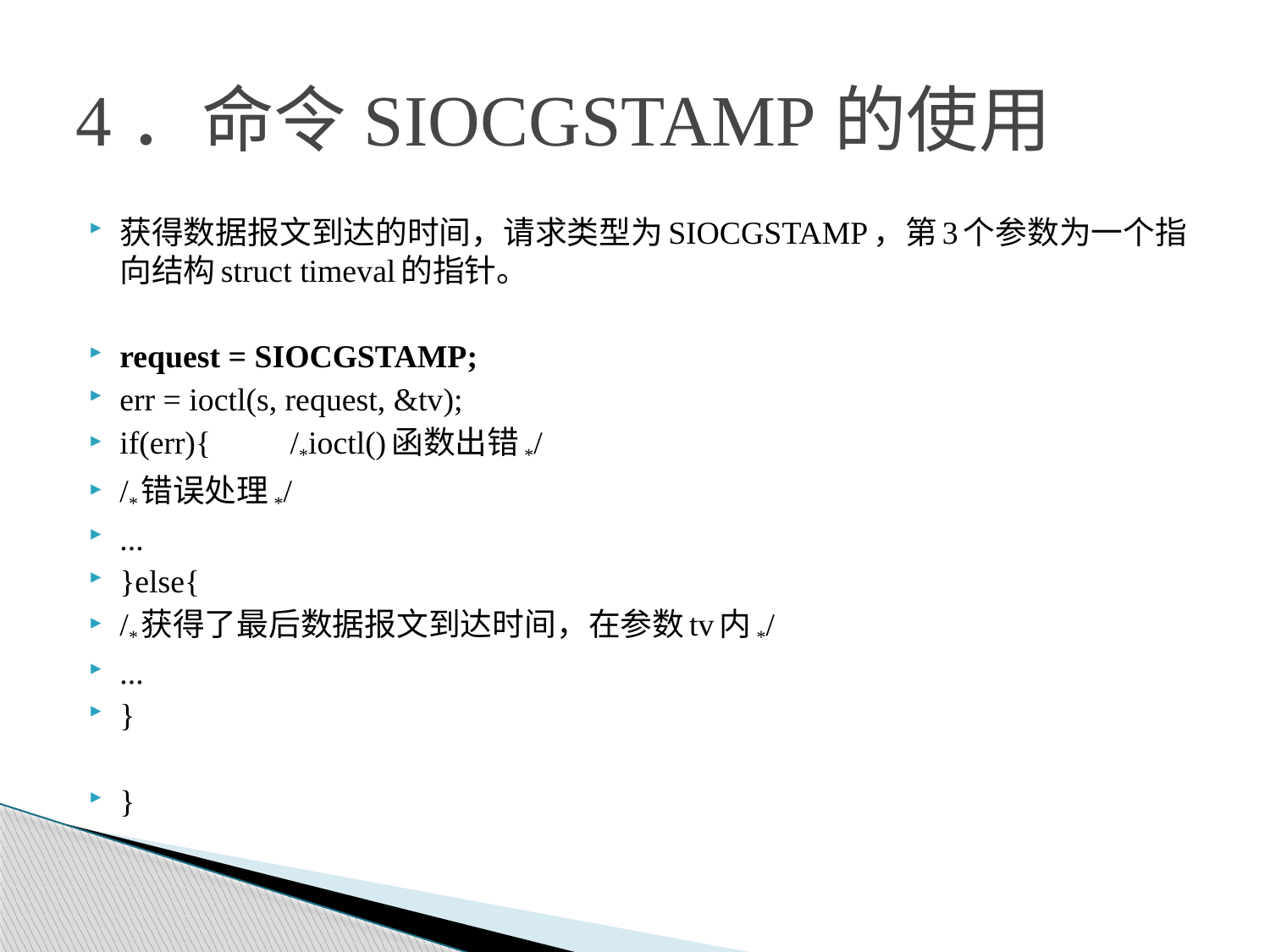

# 4．命令SIOCGSTAMP的使用
获得数据报文到达的时间，请求类型为SIOCGSTAMP，第3个参数为一个指向结构struct timeval的指针。

request = SIOCGSTAMP;
err = ioctl(s, request, &tv);
if(err){				/*ioctl()函数出错*/
/*错误处理*/
...
}else{
/*获得了最后数据报文到达时间，在参数tv内*/
...
}

}